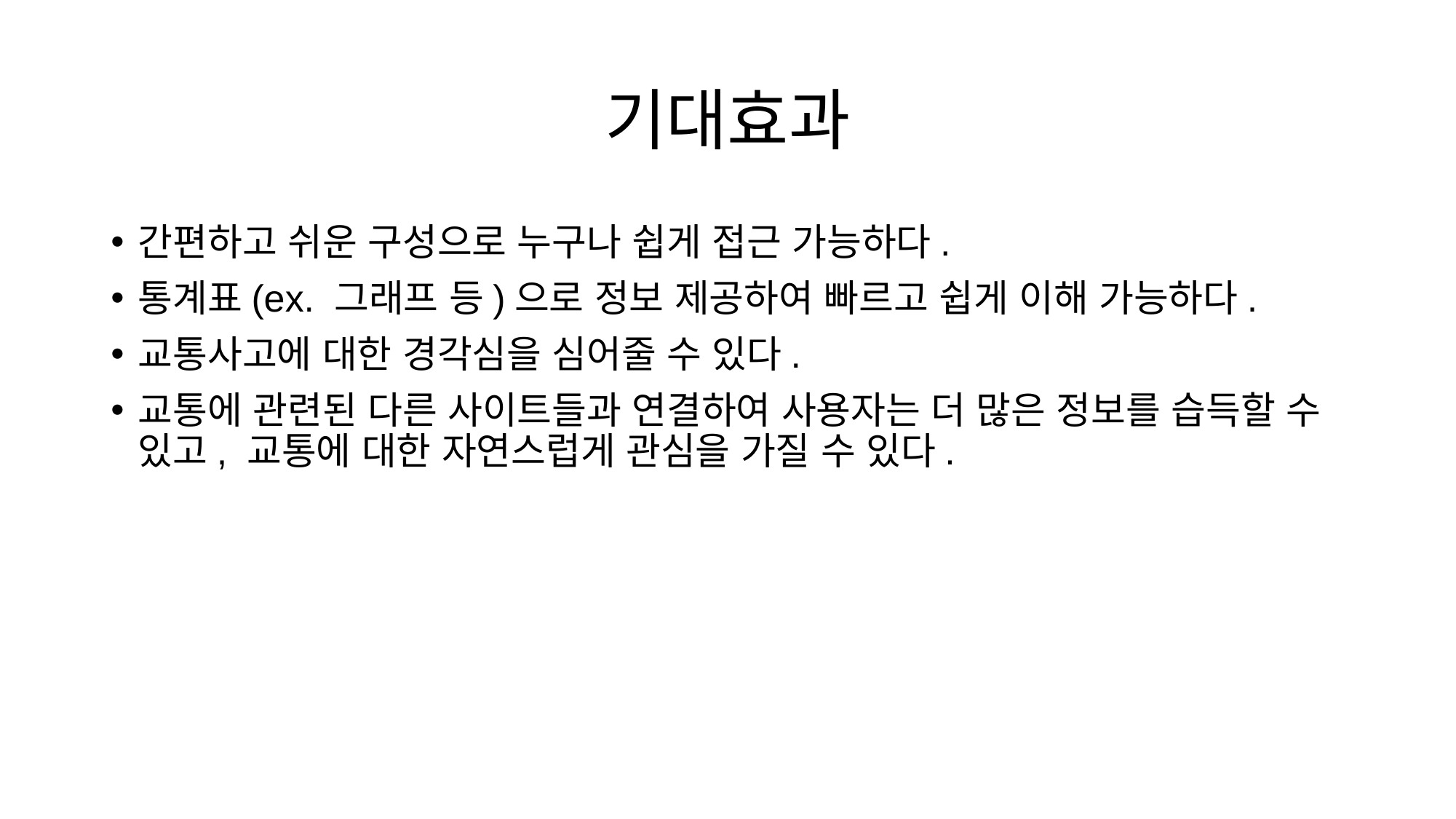

# 기대효과
간편하고 쉬운 구성으로 누구나 쉽게 접근 가능하다.
통계표(ex. 그래프 등)으로 정보 제공하여 빠르고 쉽게 이해 가능하다.
교통사고에 대한 경각심을 심어줄 수 있다.
교통에 관련된 다른 사이트들과 연결하여 사용자는 더 많은 정보를 습득할 수 있고, 교통에 대한 자연스럽게 관심을 가질 수 있다.